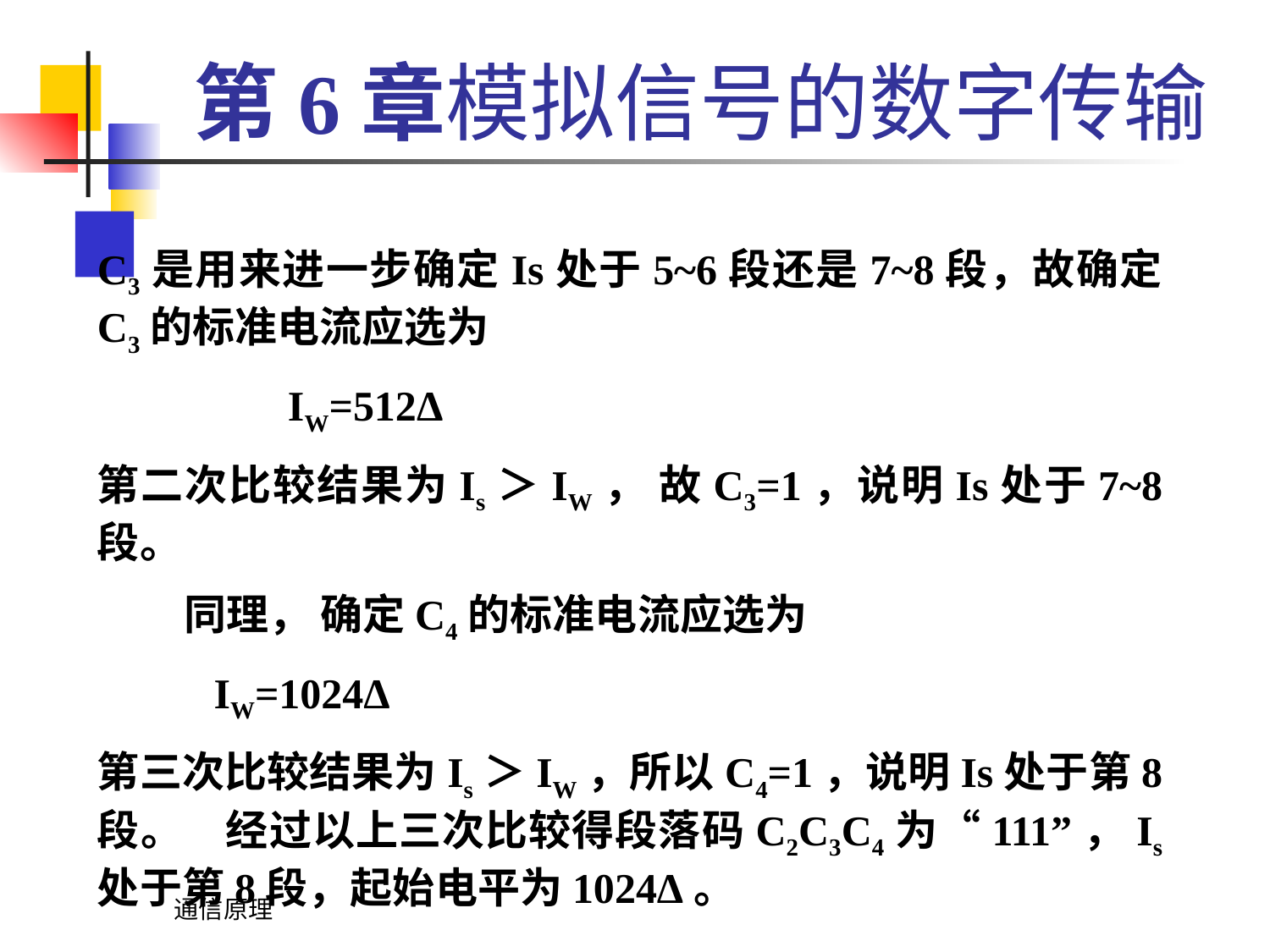

# 第6章模拟信号的数字传输
C3是用来进一步确定Is处于5~6段还是7~8段，故确定C3的标准电流应选为
                  IW=512Δ
第二次比较结果为Is＞IW， 故C3=1，说明Is处于7~8段。
        同理， 确定C4的标准电流应选为
           IW=1024Δ
第三次比较结果为Is＞IW，所以C4=1，说明Is处于第8段。    经过以上三次比较得段落码C2C3C4为“111”，Is处于第8段，起始电平为1024Δ。
通信原理